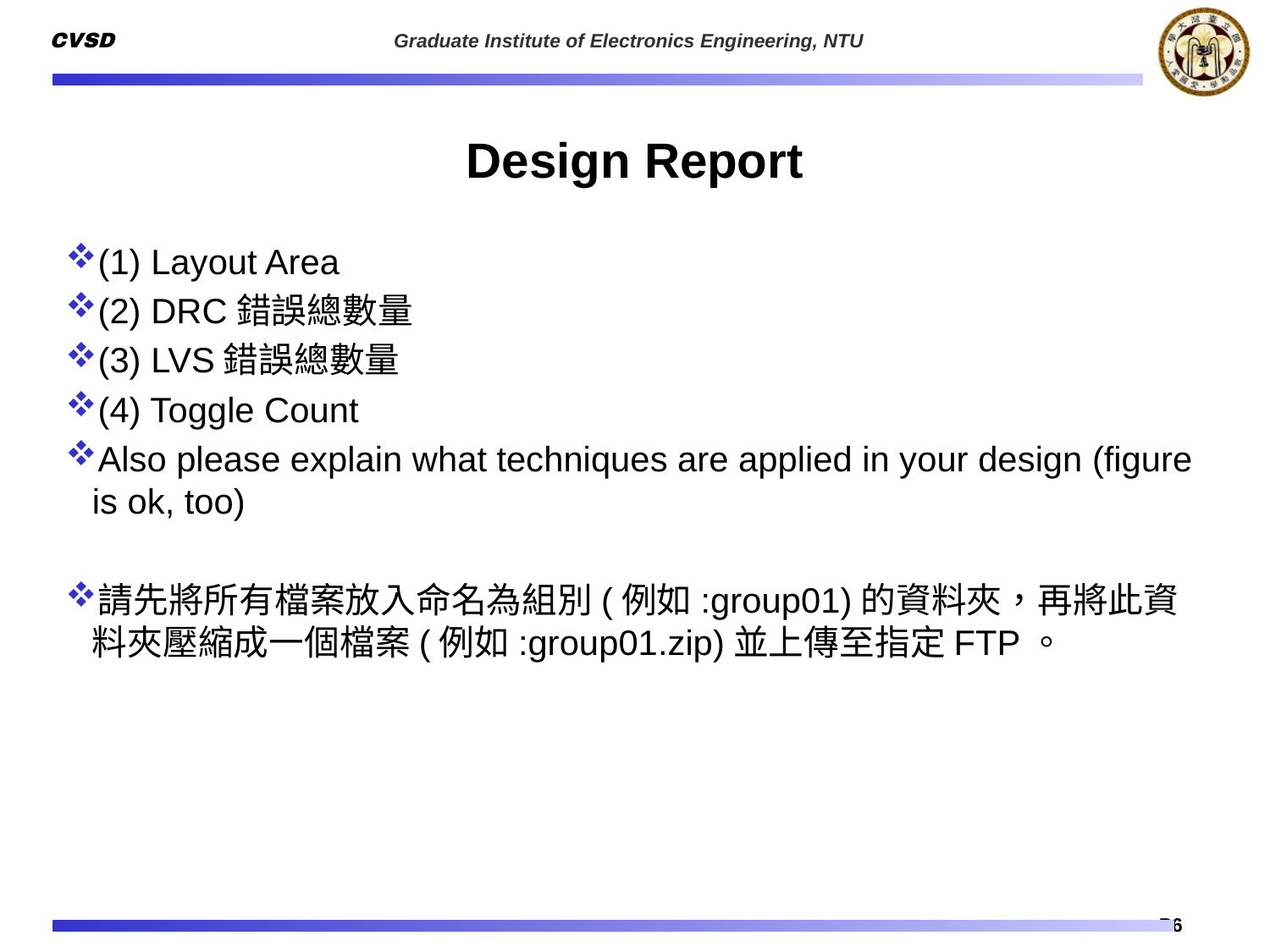

# Design Report
(1) Layout Area
(2) DRC錯誤總數量
(3) LVS錯誤總數量
(4) Toggle Count
Also please explain what techniques are applied in your design (figure is ok, too)

請先將所有檔案放入命名為組別(例如:group01)的資料夾，再將此資料夾壓縮成一個檔案(例如:group01.zip)並上傳至指定FTP。